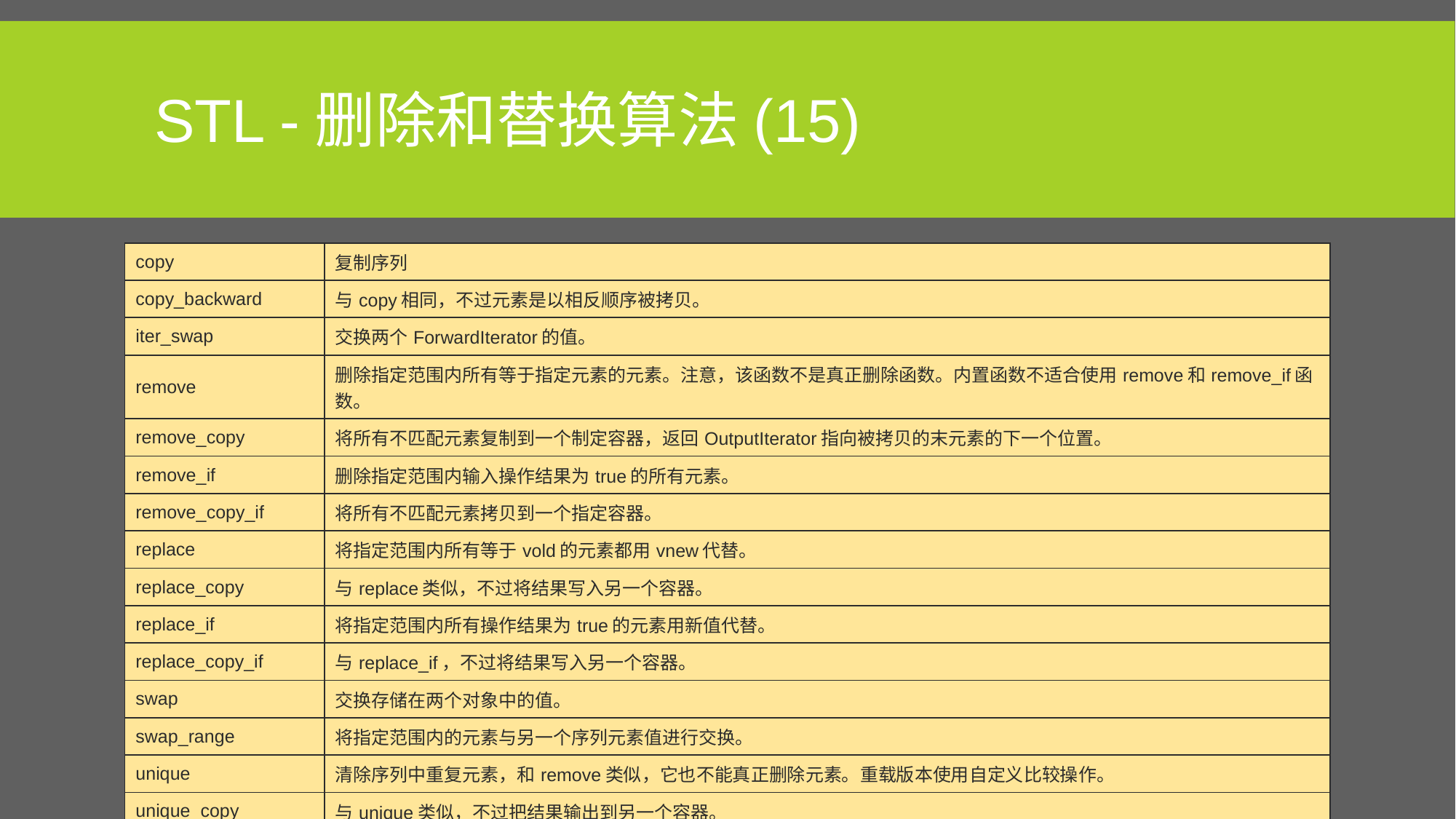

# STL -删除和替换算法(15)
| copy | 复制序列 |
| --- | --- |
| copy\_backward | 与copy相同，不过元素是以相反顺序被拷贝。 |
| iter\_swap | 交换两个ForwardIterator的值。 |
| remove | 删除指定范围内所有等于指定元素的元素。注意，该函数不是真正删除函数。内置函数不适合使用remove和remove\_if函数。 |
| remove\_copy | 将所有不匹配元素复制到一个制定容器，返回OutputIterator指向被拷贝的末元素的下一个位置。 |
| remove\_if | 删除指定范围内输入操作结果为true的所有元素。 |
| remove\_copy\_if | 将所有不匹配元素拷贝到一个指定容器。 |
| replace | 将指定范围内所有等于vold的元素都用vnew代替。 |
| replace\_copy | 与replace类似，不过将结果写入另一个容器。 |
| replace\_if | 将指定范围内所有操作结果为true的元素用新值代替。 |
| replace\_copy\_if | 与replace\_if，不过将结果写入另一个容器。 |
| swap | 交换存储在两个对象中的值。 |
| swap\_range | 将指定范围内的元素与另一个序列元素值进行交换。 |
| unique | 清除序列中重复元素，和remove类似，它也不能真正删除元素。重载版本使用自定义比较操作。 |
| unique\_copy | 与unique类似，不过把结果输出到另一个容器。 |